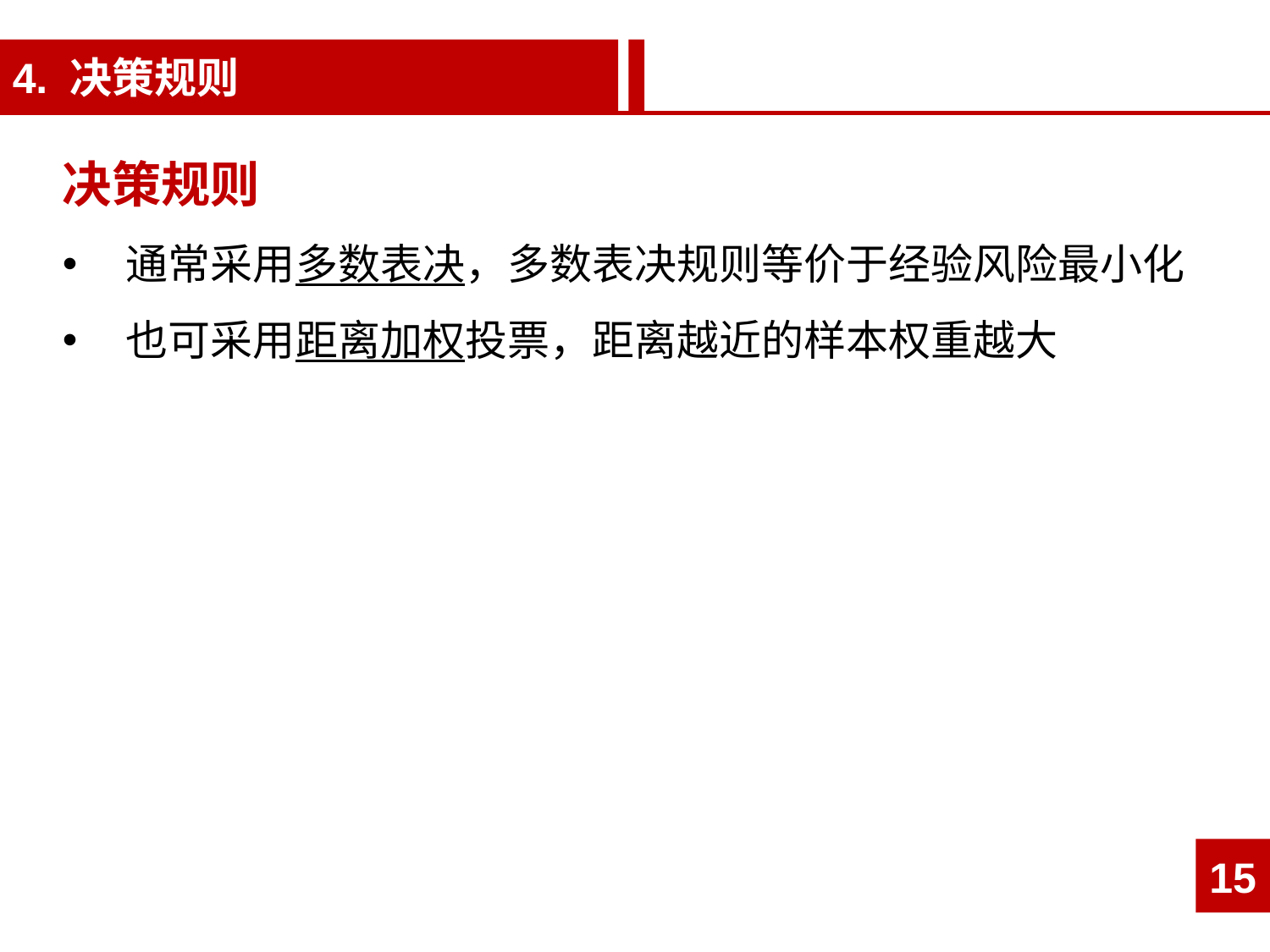

4. 决策规则

决策规则
通常采用多数表决，多数表决规则等价于经验风险最小化
也可采用距离加权投票，距离越近的样本权重越大

15